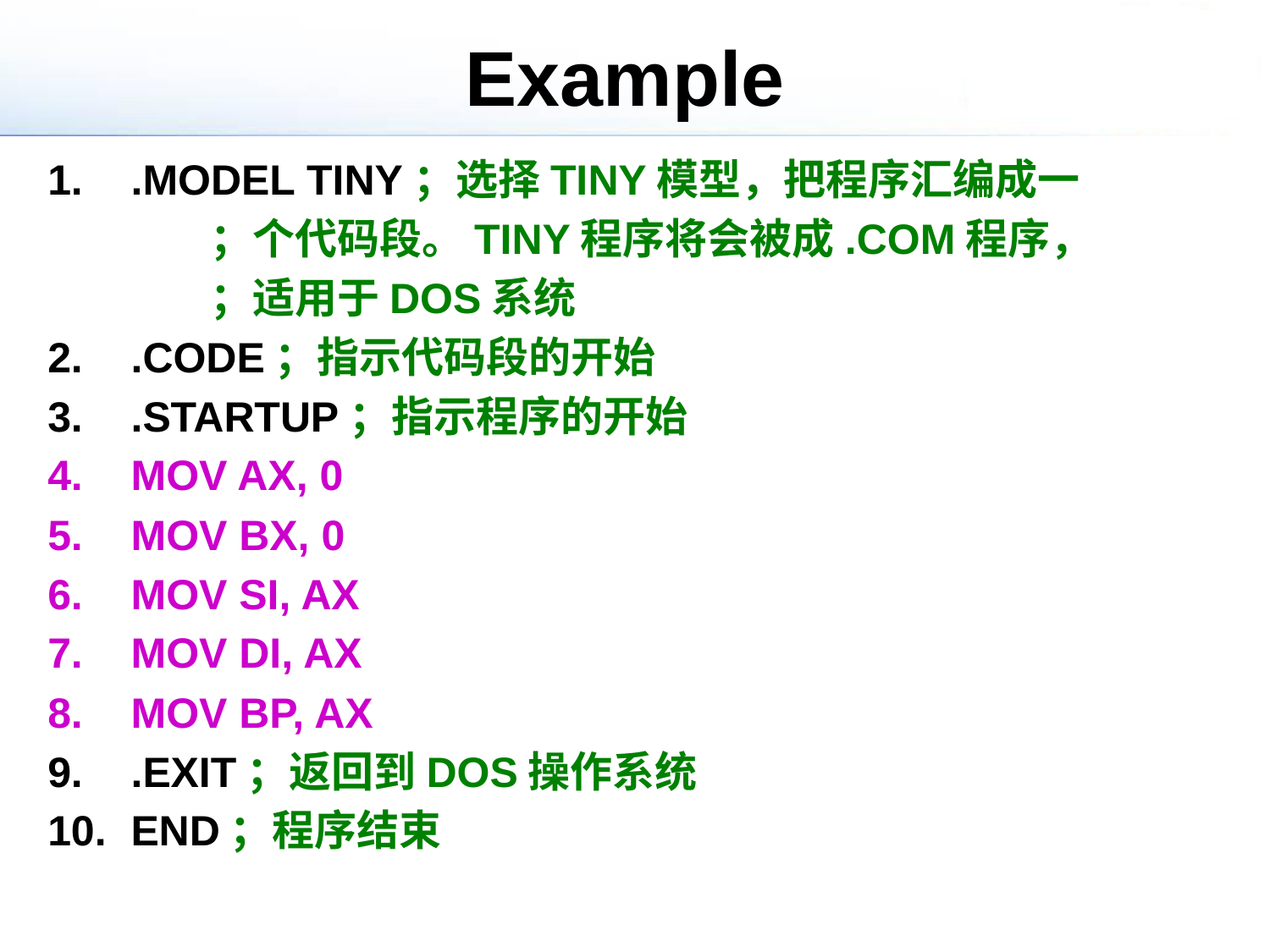

# Example
 .MODEL TINY；选择TINY模型，把程序汇编成一
                ；个代码段。TINY程序将会被成.COM程序，
                ；适用于DOS系统
 .CODE；指示代码段的开始
 .STARTUP；指示程序的开始
 MOV AX, 0
 MOV BX, 0
 MOV SI, AX
 MOV DI, AX
 MOV BP, AX
 .EXIT；返回到DOS操作系统
 END；程序结束